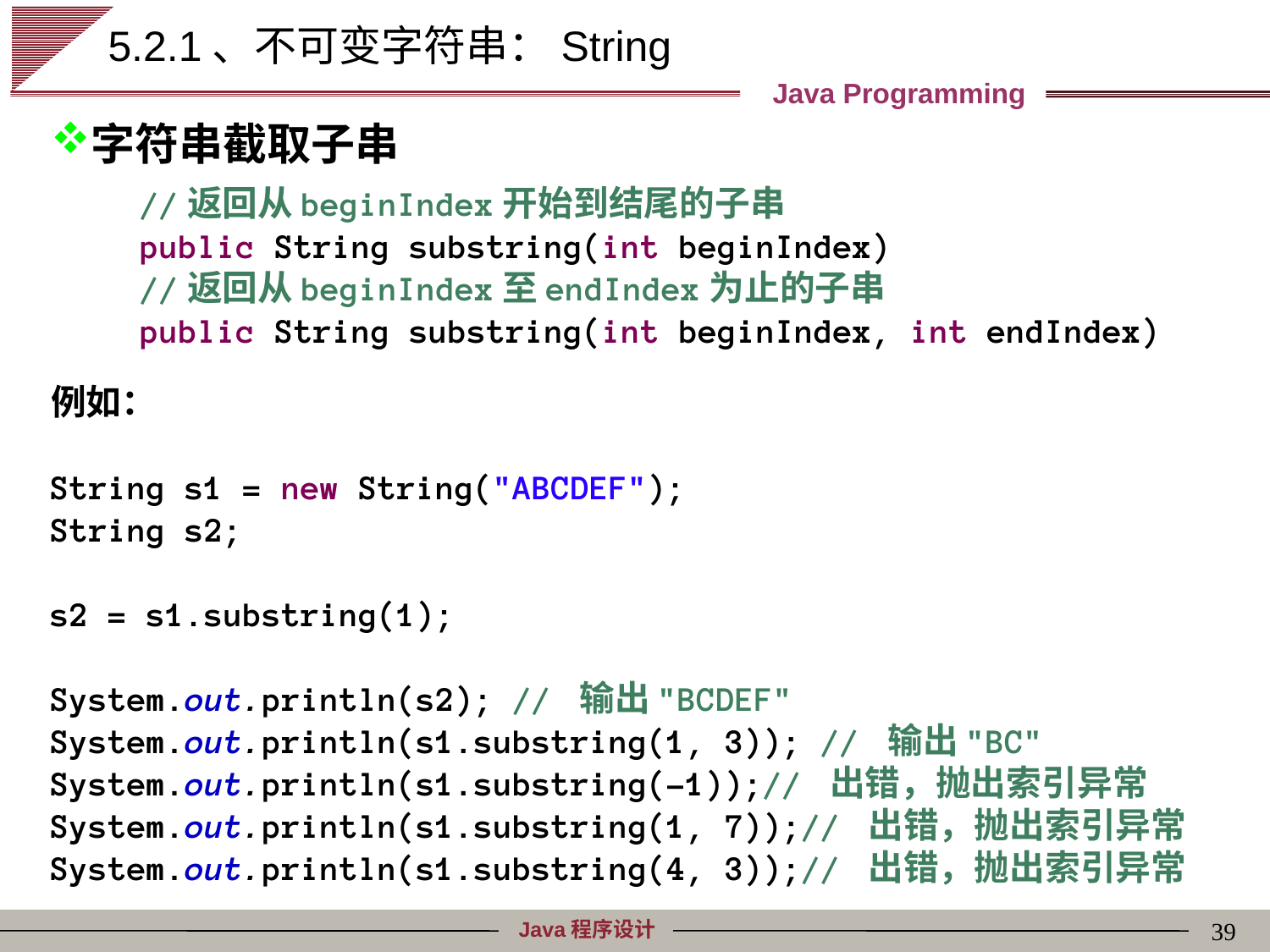

# 5.2.1、不可变字符串：String
字符串截取子串
//返回从beginIndex开始到结尾的子串
public String substring(int beginIndex)
//返回从beginIndex至endIndex为止的子串
public String substring(int beginIndex, int endIndex)
例如：

String s1 = new String("ABCDEF");
String s2;

s2 = s1.substring(1);

System.out.println(s2); // 输出"BCDEF"
System.out.println(s1.substring(1, 3)); // 输出"BC"
System.out.println(s1.substring(-1));// 出错，抛出索引异常
System.out.println(s1.substring(1, 7));// 出错，抛出索引异常
System.out.println(s1.substring(4, 3));// 出错，抛出索引异常